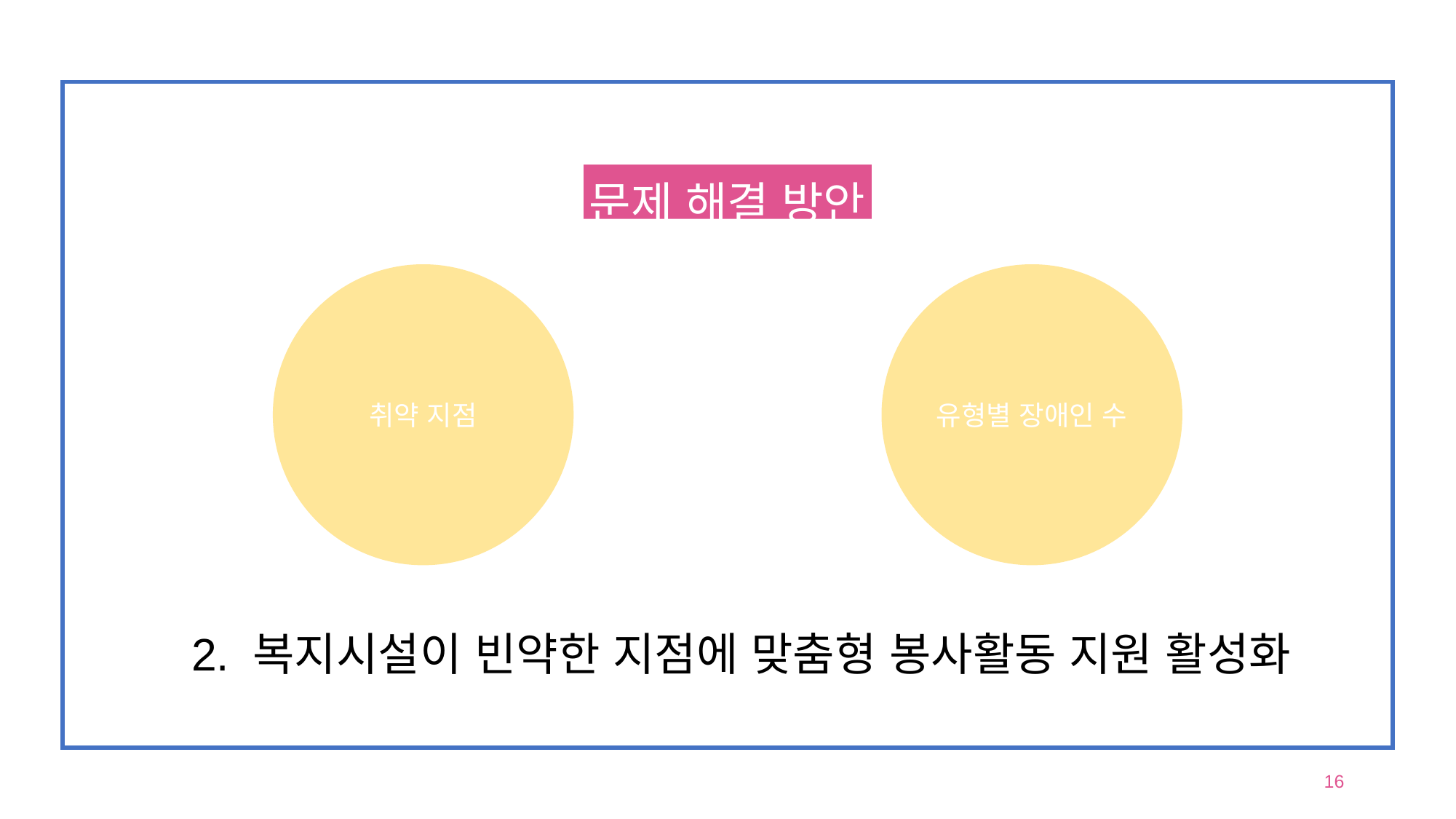

문제 해결 방안

취약 지점
유형별 장애인 수
2. 복지시설이 빈약한 지점에 맞춤형 봉사활동 지원 활성화
16